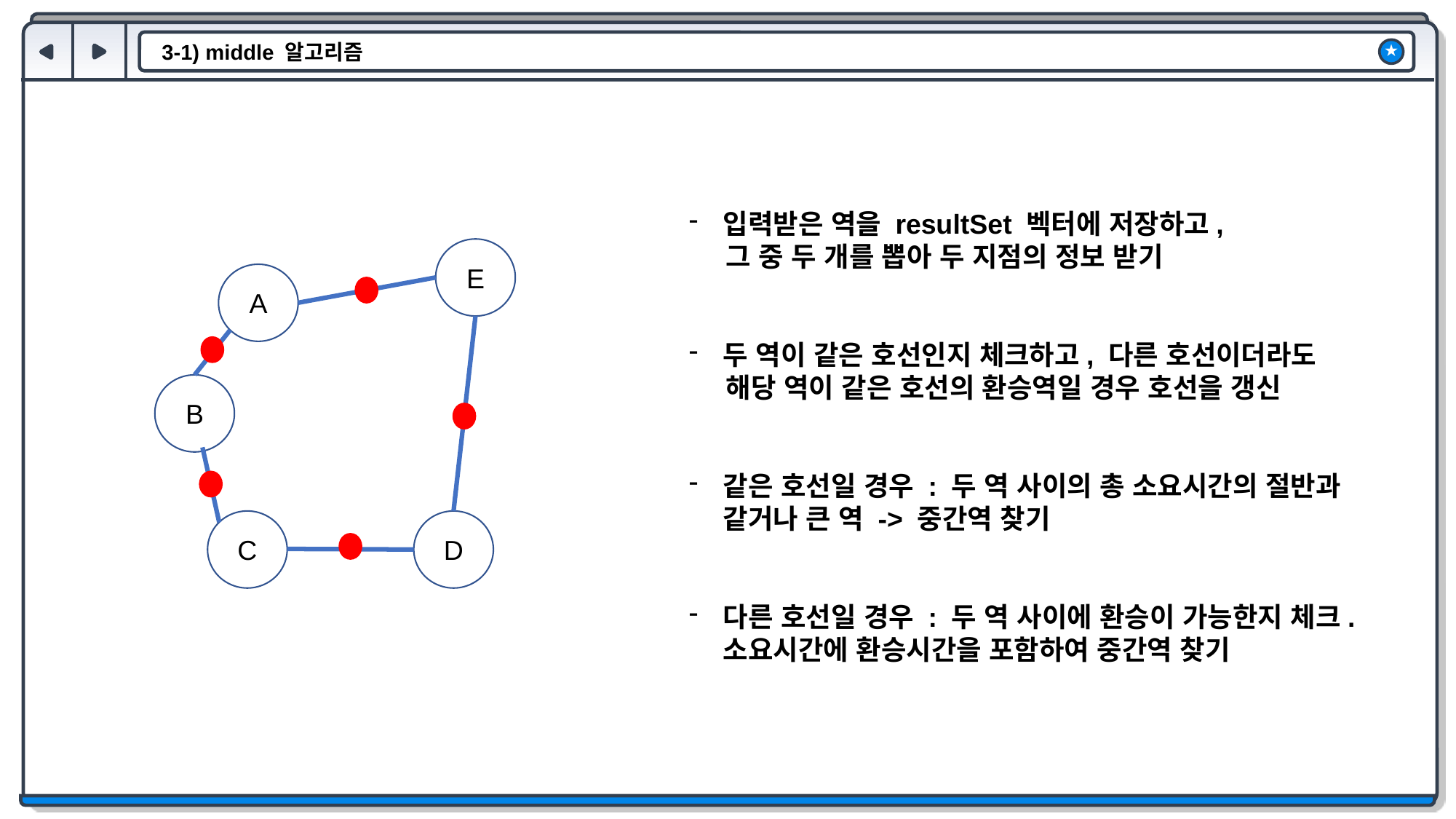

3-1) middle 알고리즘

★

입력받은 역을 resultSet 벡터에 저장하고,
    그 중 두 개를 뽑아 두 지점의 정보 받기

두 역이 같은 호선인지 체크하고, 다른 호선이더라도
    해당 역이 같은 호선의 환승역일 경우 호선을 갱신

같은 호선일 경우 : 두 역 사이의 총 소요시간의 절반과 같거나 큰 역 -> 중간역 찾기

다른 호선일 경우 : 두 역 사이에 환승이 가능한지 체크. 소요시간에 환승시간을 포함하여 중간역 찾기

E
A

B

C
D